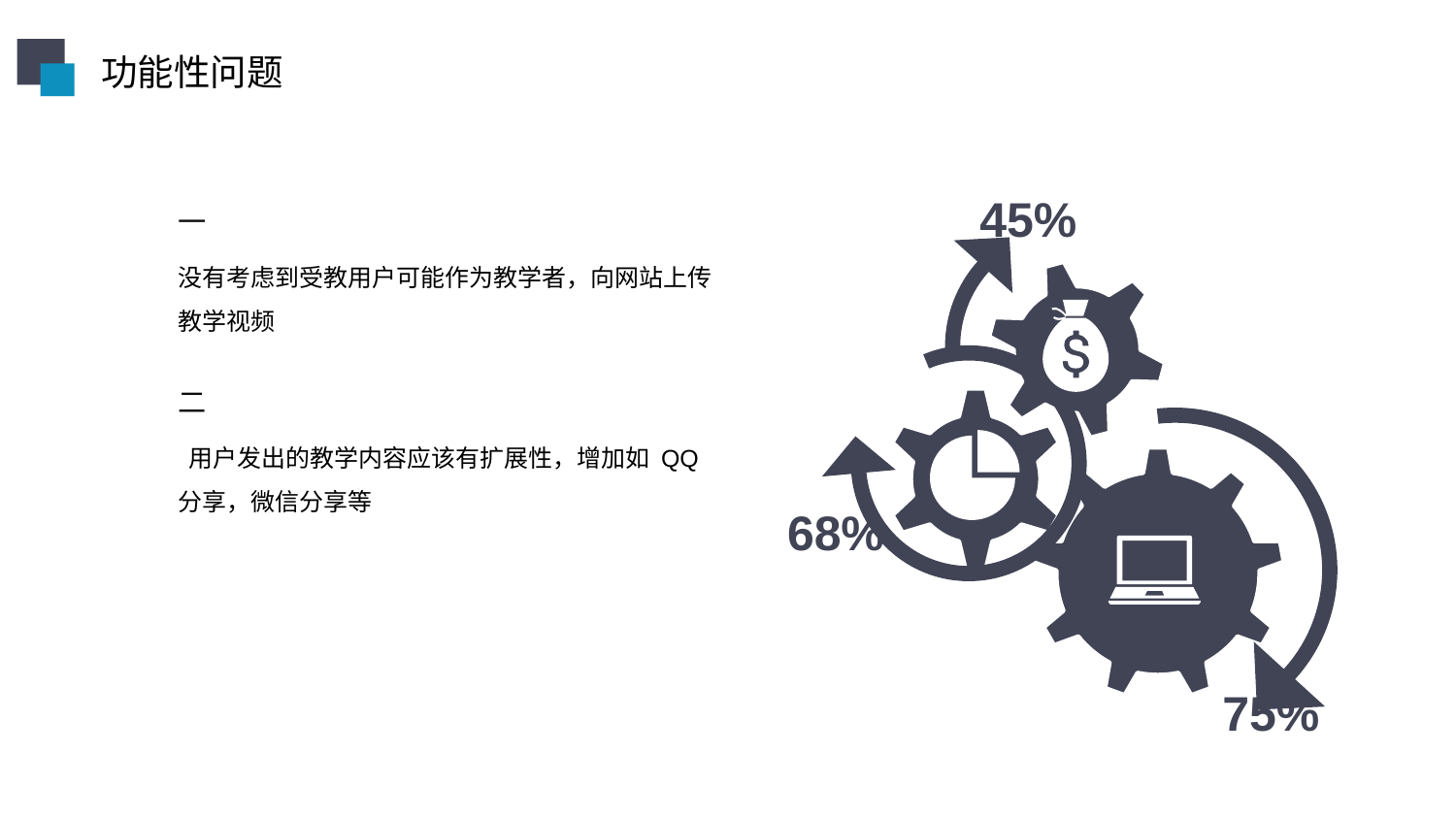

功能性问题
45%
一
没有考虑到受教用户可能作为教学者，向网站上传教学视频

二
 用户发出的教学内容应该有扩展性，增加如 QQ分享，微信分享等

68%

75%